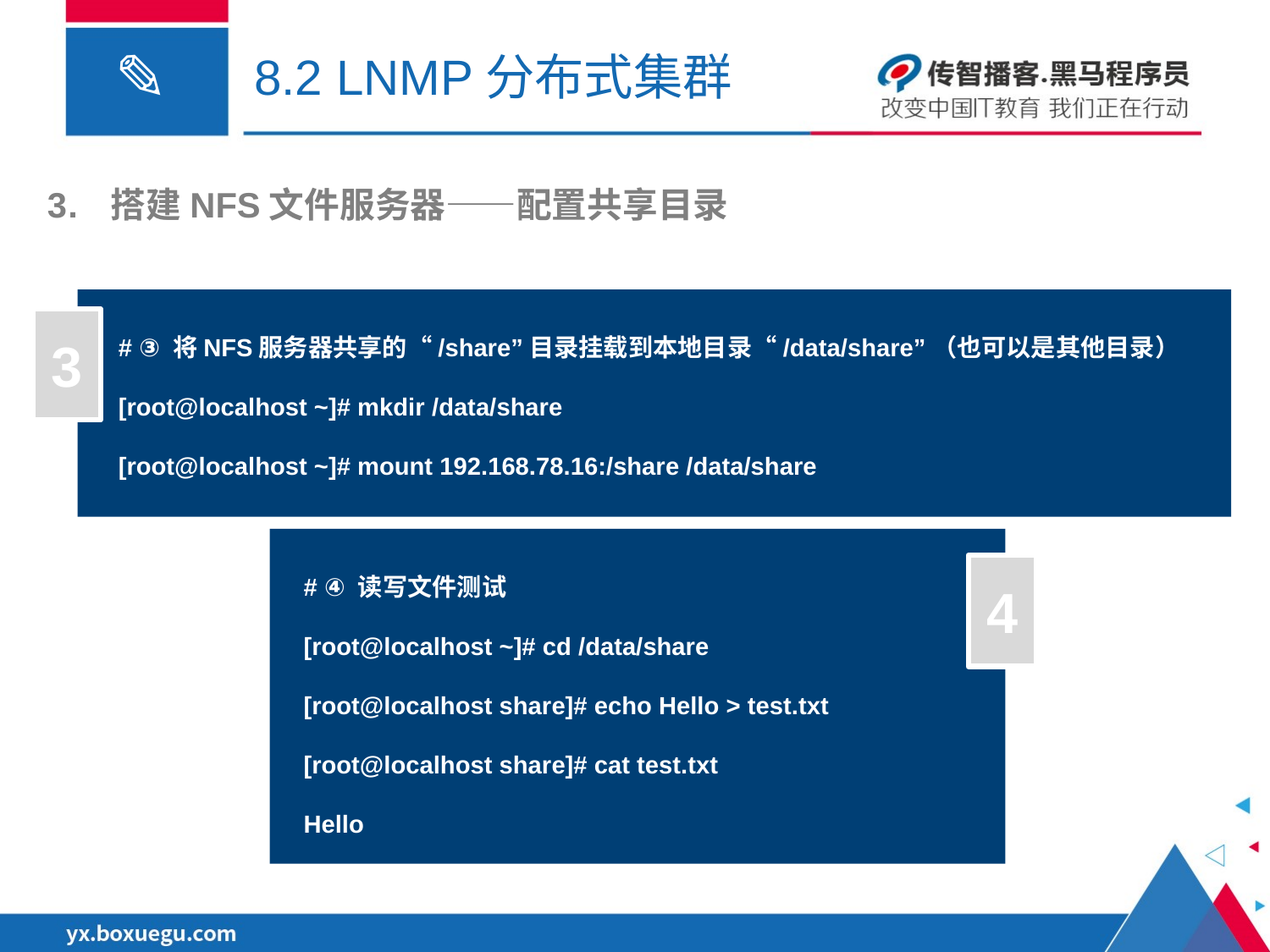

# 8.2 LNMP分布式集群
搭建NFS文件服务器——配置共享目录

# ③ 将NFS服务器共享的“/share”目录挂载到本地目录“/data/share”（也可以是其他目录）
[root@localhost ~]# mkdir /data/share
[root@localhost ~]# mount 192.168.78.16:/share /data/share
3

# ④ 读写文件测试
[root@localhost ~]# cd /data/share
[root@localhost share]# echo Hello > test.txt
[root@localhost share]# cat test.txt
Hello
4